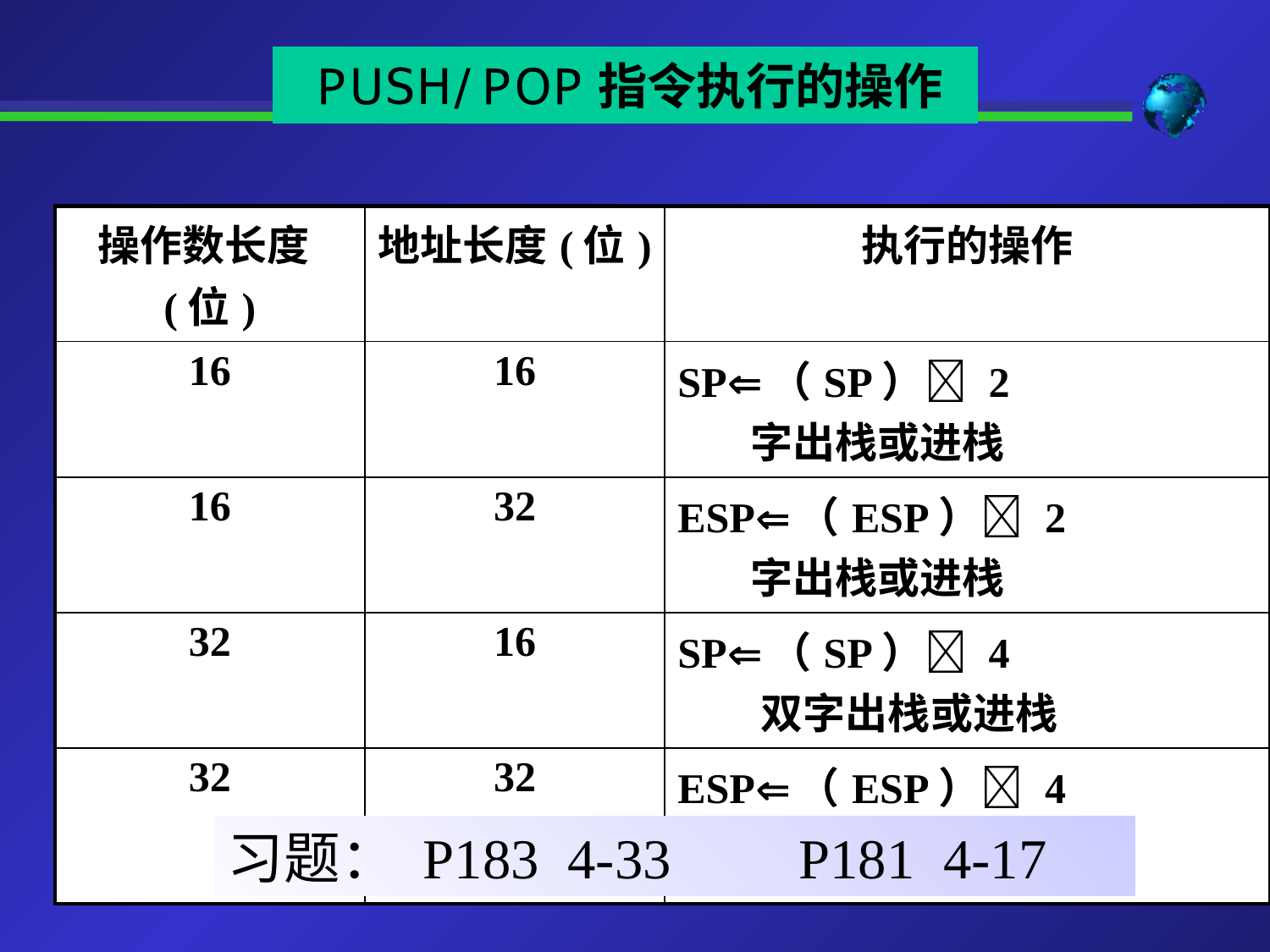

PUSH/POP指令执行的操作
| 操作数长度(位) | 地址长度(位) | 执行的操作 |
| --- | --- | --- |
| 16 | 16 | SP⇐（SP）± 2 字出栈或进栈 |
| 16 | 32 | ESP⇐（ESP）± 2 字出栈或进栈 |
| 32 | 16 | SP⇐（SP）± 4 双字出栈或进栈 |
| 32 | 32 | ESP⇐（ESP）± 4 双字出栈或进栈 |
习题： P183  4-33         P181  4-17
18